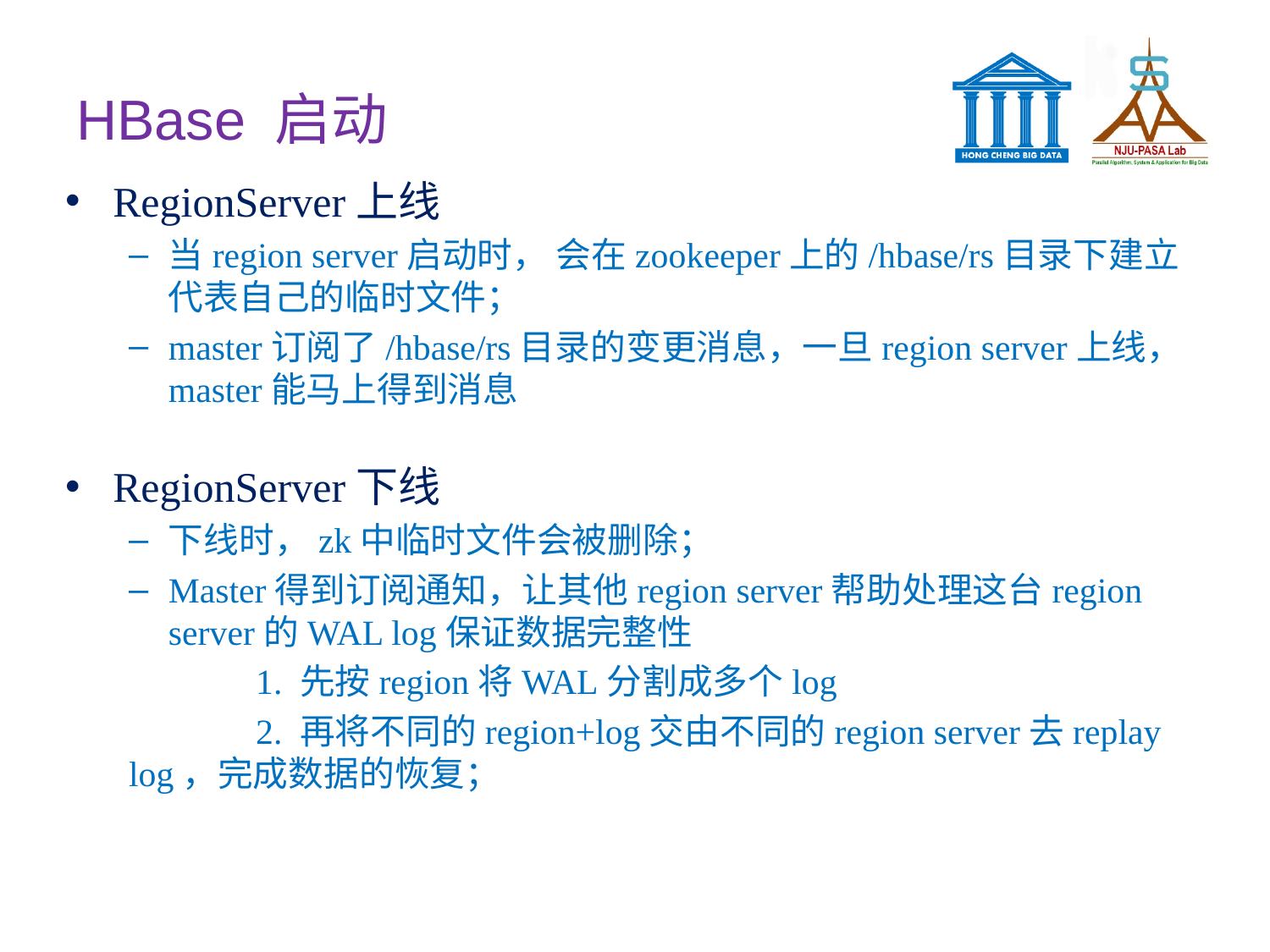

# HBase 启动
RegionServer上线
当region server启动时， 会在zookeeper上的/hbase/rs目录下建立代表自己的临时文件；
master订阅了/hbase/rs目录的变更消息，一旦region server上线，master能马上得到消息
RegionServer下线
下线时，zk中临时文件会被删除；
Master得到订阅通知，让其他region server帮助处理这台region server的WAL log保证数据完整性
	1. 先按region将WAL分割成多个log
	2. 再将不同的region+log交由不同的region server去replay log，完成数据的恢复；